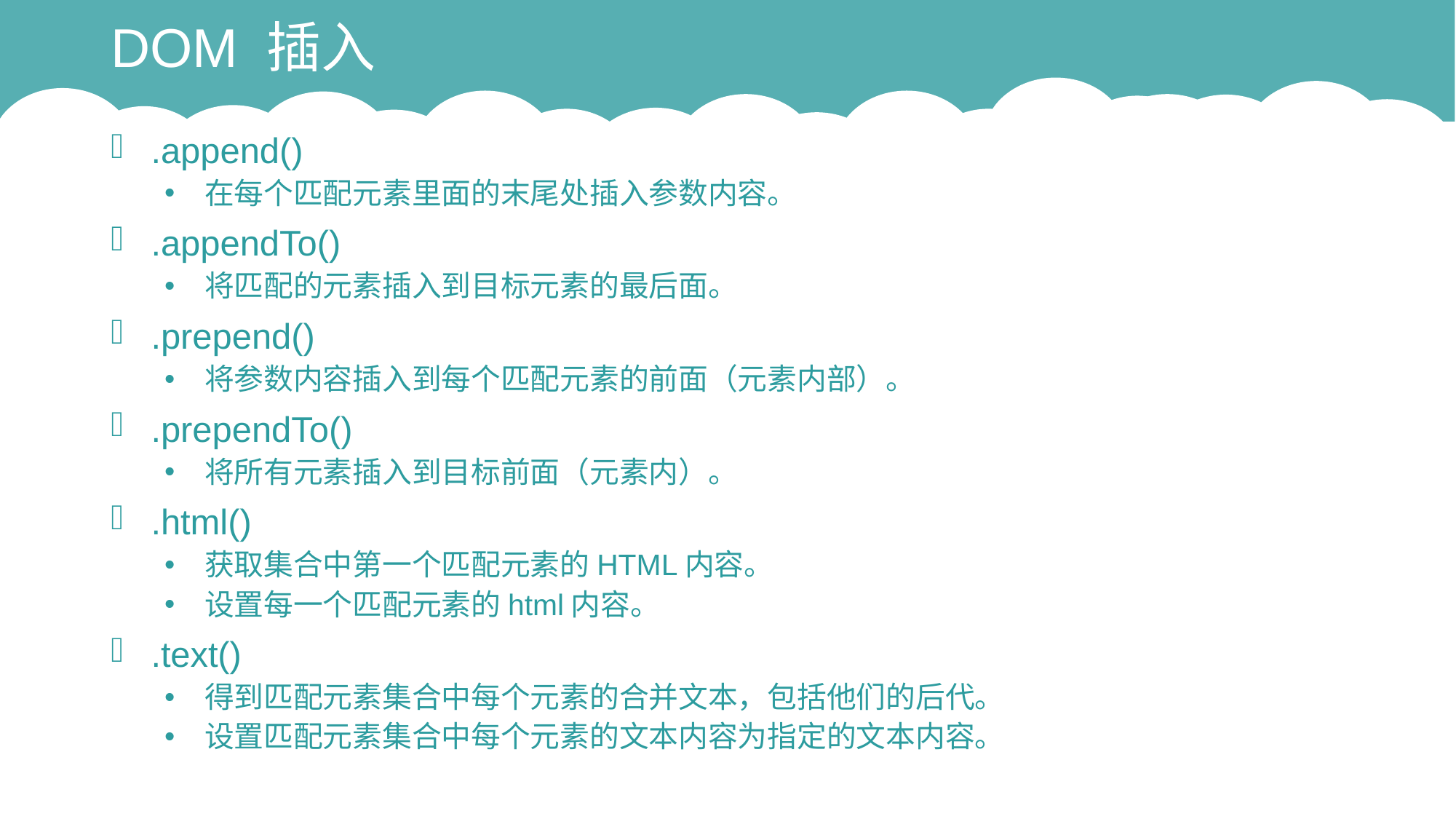

# DOM 插入
.append()
在每个匹配元素里面的末尾处插入参数内容。
.appendTo()
将匹配的元素插入到目标元素的最后面。
.prepend()
将参数内容插入到每个匹配元素的前面（元素内部）。
.prependTo()
将所有元素插入到目标前面（元素内）。
.html()
获取集合中第一个匹配元素的HTML内容。
设置每一个匹配元素的html内容。
.text()
得到匹配元素集合中每个元素的合并文本，包括他们的后代。
设置匹配元素集合中每个元素的文本内容为指定的文本内容。